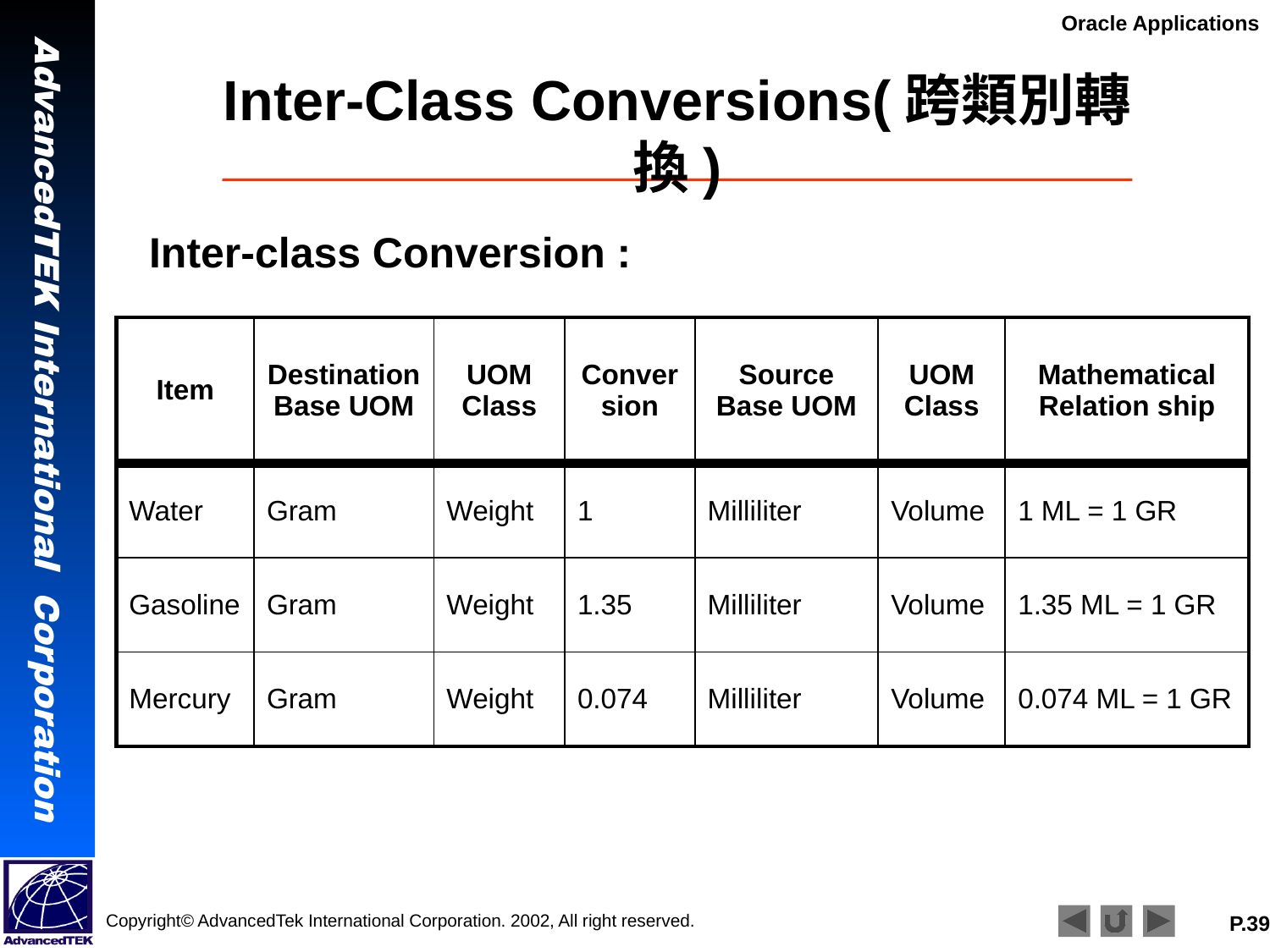

# Inter-Class Conversions(跨類別轉換)
Inter-class Conversion :
| Item | Destination Base UOM | UOM Class | Conversion | Source Base UOM | UOM Class | Mathematical Relation ship |
| --- | --- | --- | --- | --- | --- | --- |
| Water | Gram | Weight | 1 | Milliliter | Volume | 1 ML = 1 GR |
| Gasoline | Gram | Weight | 1.35 | Milliliter | Volume | 1.35 ML = 1 GR |
| Mercury | Gram | Weight | 0.074 | Milliliter | Volume | 0.074 ML = 1 GR |